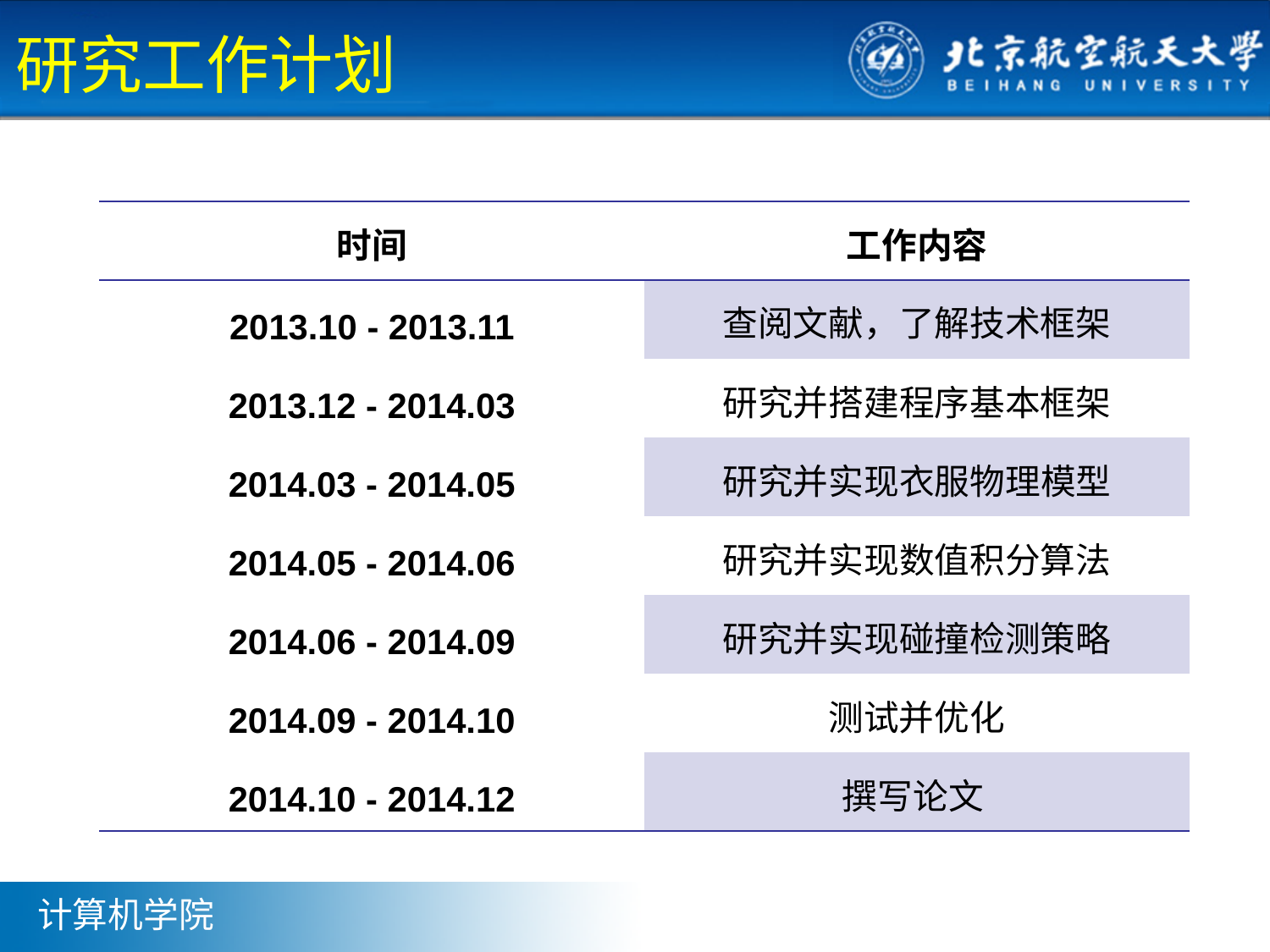

# 研究工作计划
| 时间 | 工作内容 |
| --- | --- |
| 2013.10 - 2013.11 | 查阅文献，了解技术框架 |
| 2013.12 - 2014.03 | 研究并搭建程序基本框架 |
| 2014.03 - 2014.05 | 研究并实现衣服物理模型 |
| 2014.05 - 2014.06 | 研究并实现数值积分算法 |
| 2014.06 - 2014.09 | 研究并实现碰撞检测策略 |
| 2014.09 - 2014.10 | 测试并优化 |
| 2014.10 - 2014.12 | 撰写论文 |